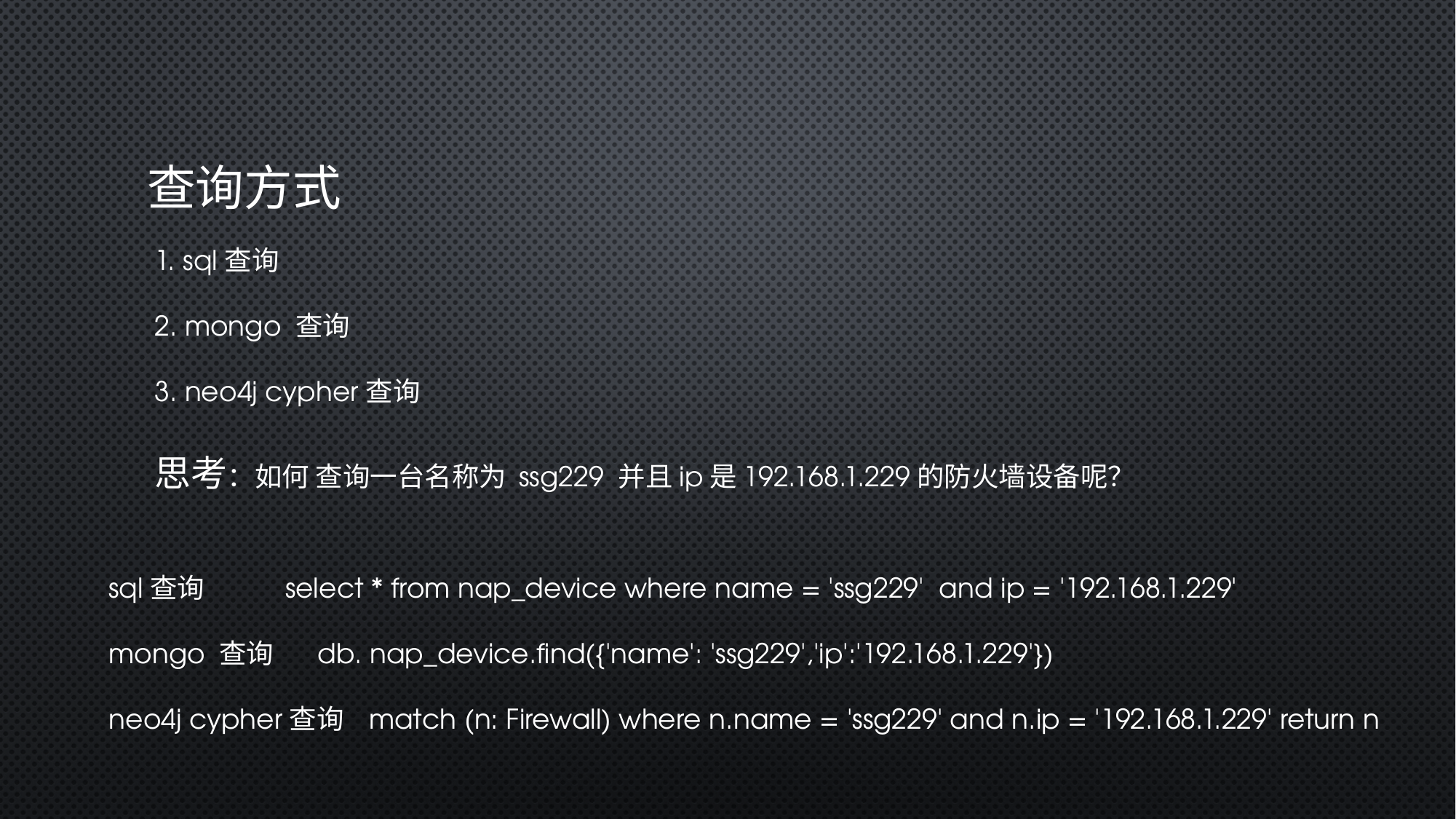

# 查询方式
1. sql查询

2. mongo 查询

3. neo4j cypher查询
思考：如何 查询一台名称为 ssg229 并且ip是192.168.1.229的防火墙设备呢？
sql查询            select * from nap_device where name = 'ssg229'  and ip = '192.168.1.229'

mongo 查询      db. nap_device.find({'name': 'ssg229','ip':'192.168.1.229'})

neo4j cypher查询   match (n: Firewall) where n.name = 'ssg229' and n.ip = '192.168.1.229' return n